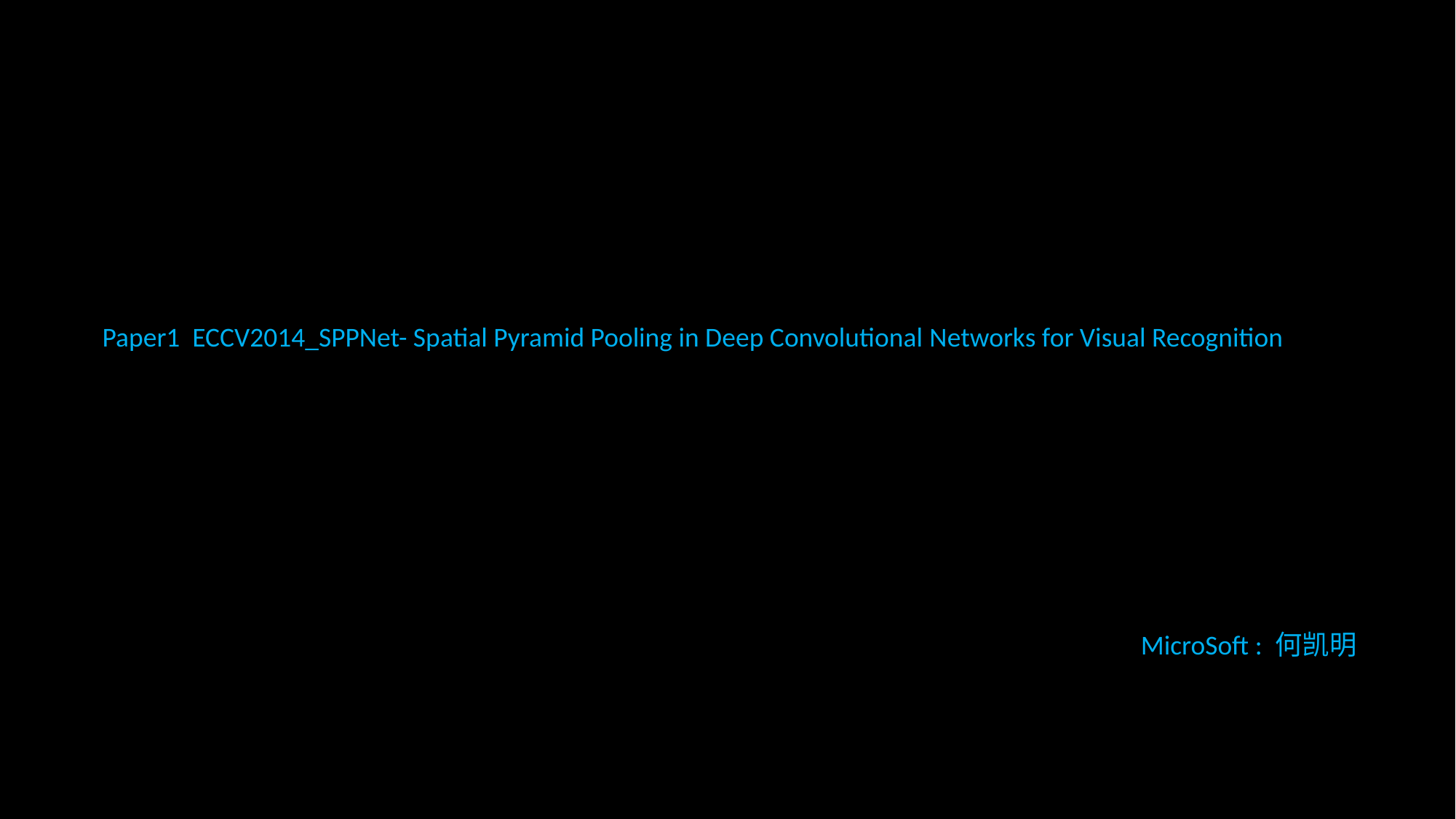

Paper1  ECCV2014_SPPNet- Spatial Pyramid Pooling in Deep Convolutional Networks for Visual Recognition
MicroSoft : 何凯明